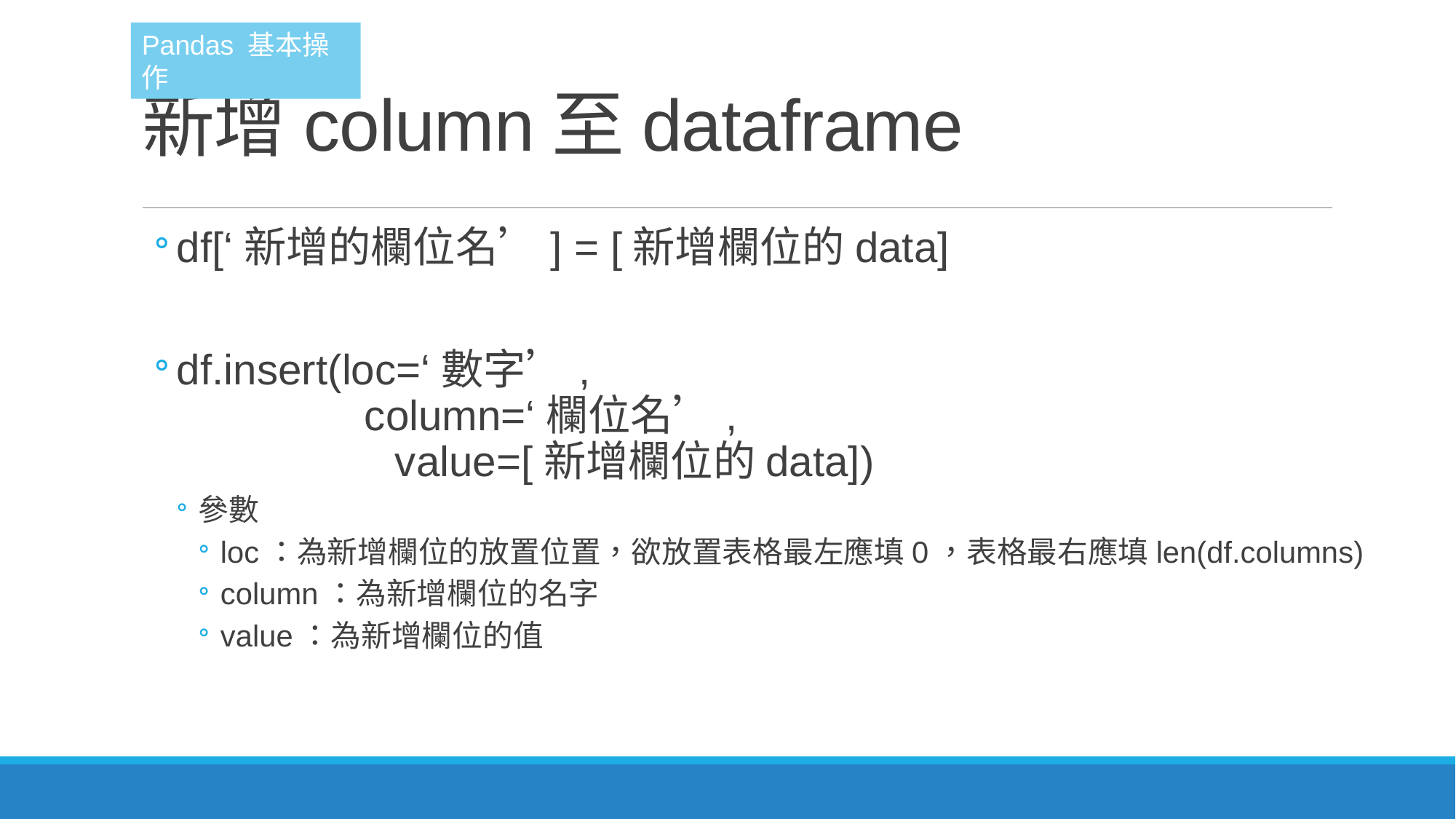

Pandas 基本操作
# 新增column至dataframe
df[‘新增的欄位名’] = [新增欄位的data]

df.insert(loc=‘數字’,
                column=‘欄位名’,
		value=[新增欄位的data])
參數
loc：為新增欄位的放置位置，欲放置表格最左應填0，表格最右應填len(df.columns)
column：為新增欄位的名字
value：為新增欄位的值